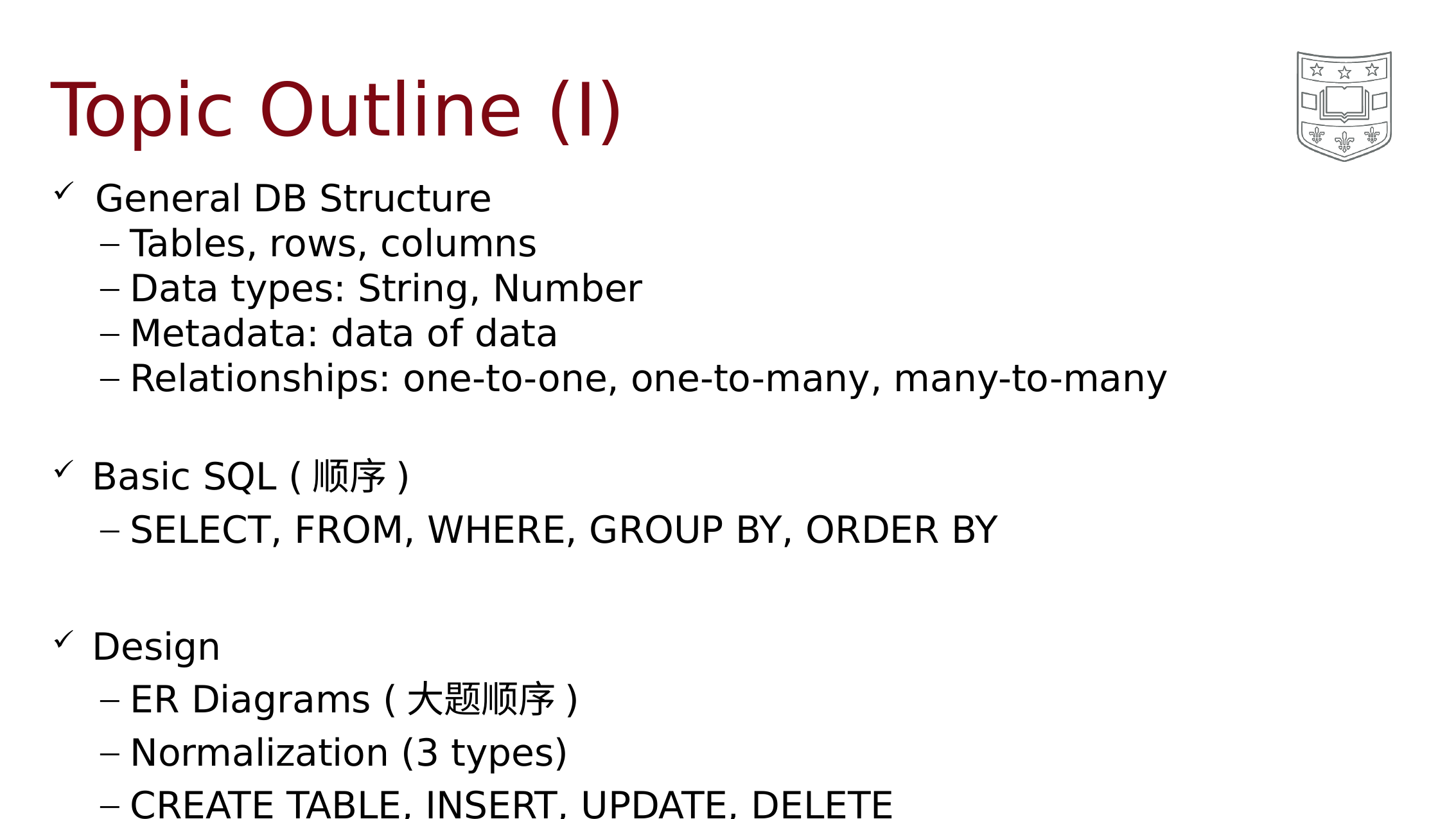

# Topic Outline (I)
General DB Structure
Tables, rows, columns
Data types: String, Number
Metadata: data of data
Relationships: one-to-one, one-to-many, many-to-many

Basic SQL (顺序)
SELECT, FROM, WHERE, GROUP BY, ORDER BY

Design
ER Diagrams (大题顺序)
Normalization (3 types)
CREATE TABLE, INSERT, UPDATE, DELETE